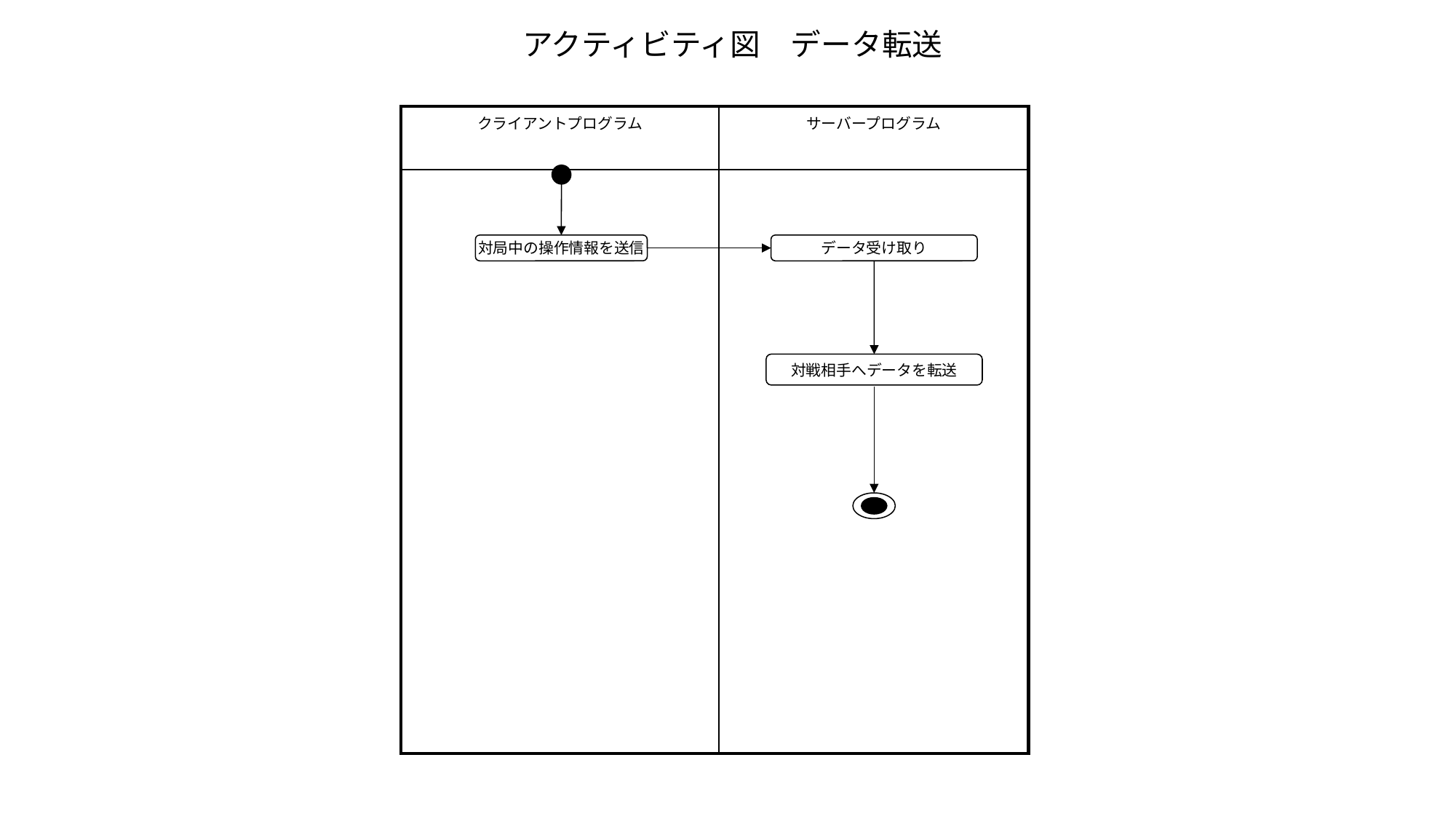

# アクティビティ図　データ転送
| クライアントプログラム | サーバープログラム |
| --- | --- |
|  |  |

対局中の操作情報を送信
データ受け取り
対戦相手へデータを転送